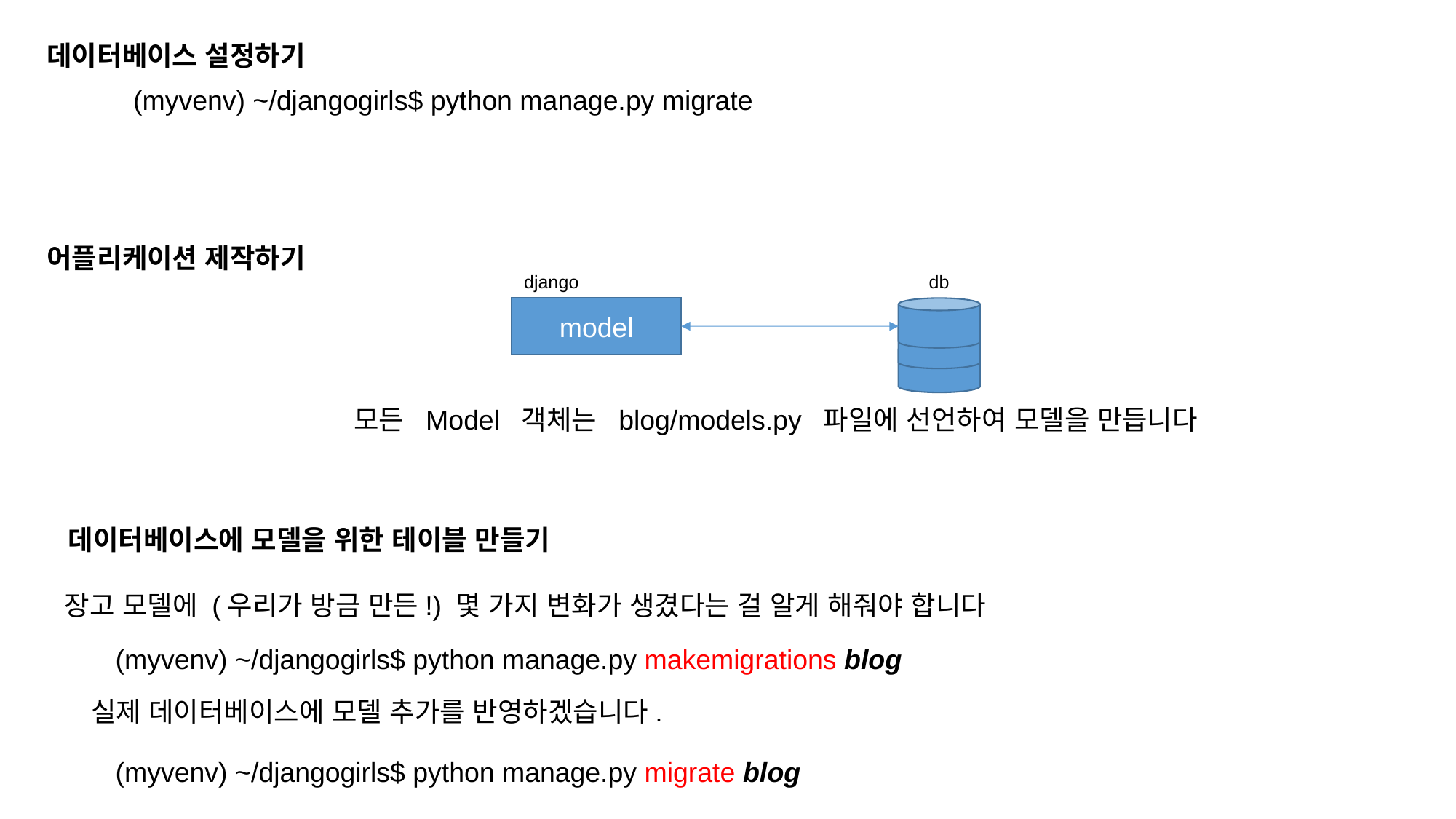

데이터베이스 설정하기
(myvenv) ~/djangogirls$ python manage.py migrate
어플리케이션 제작하기
django
db
model

모든  Model  객체는  blog/models.py  파일에 선언하여 모델을 만듭니다
데이터베이스에 모델을 위한 테이블 만들기
장고 모델에 (우리가 방금 만든!) 몇 가지 변화가 생겼다는 걸 알게 해줘야 합니다
(myvenv) ~/djangogirls$ python manage.py makemigrations blog
실제 데이터베이스에 모델 추가를 반영하겠습니다.
(myvenv) ~/djangogirls$ python manage.py migrate blog